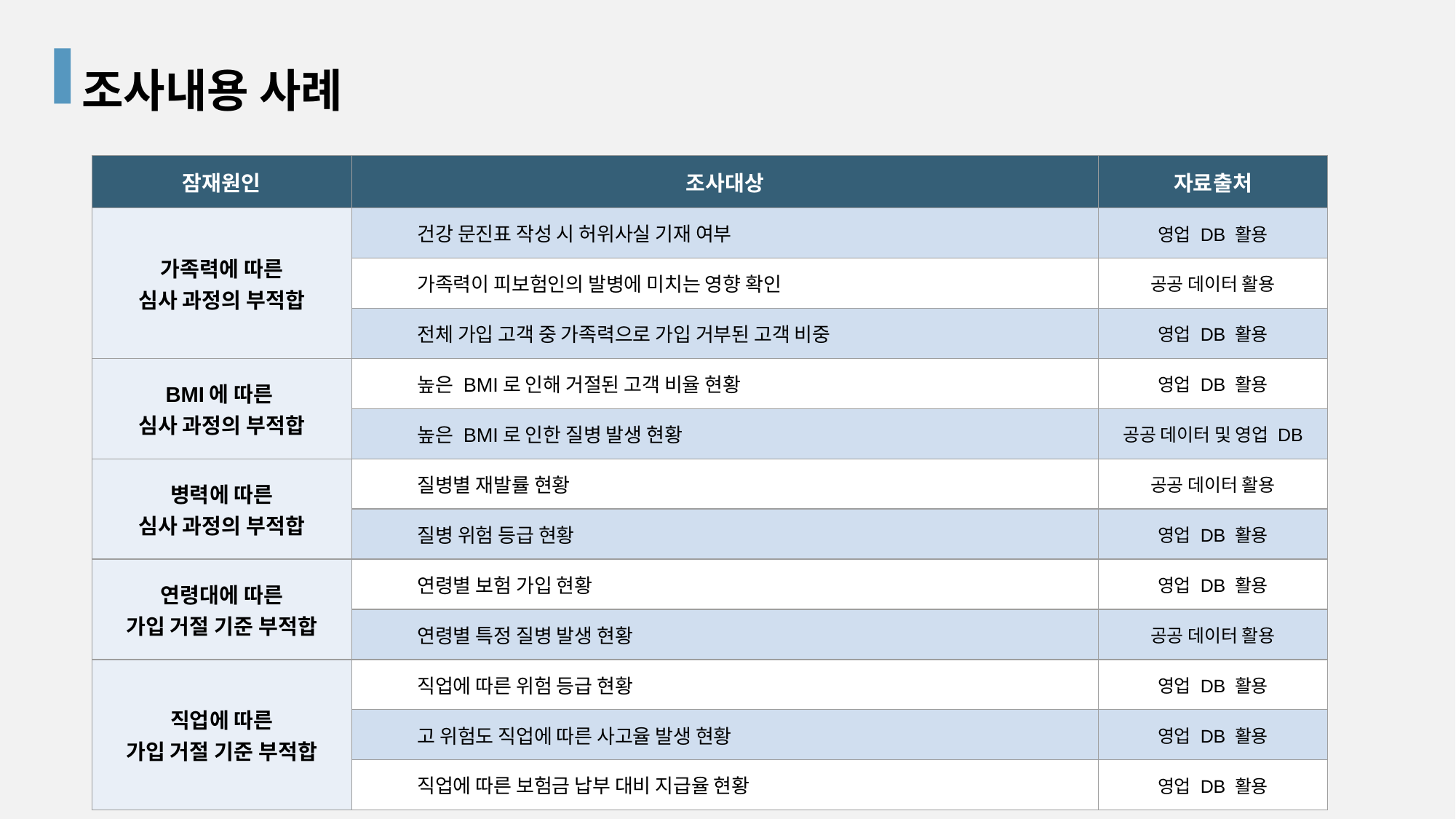

조사내용 사례

| 잠재원인 | 조사대상 |  |  |  | 자료출처 |
| --- | --- | --- | --- | --- | --- |
| 가족력에 따른 심사 과정의 부적합 | 건강 문진표 작성 시 허위사실 기재 여부 |  |  |  | 영업 DB 활용 |
|  | 가족력이 피보험인의 발병에 미치는 영향 확인 |  |  |  | 공공 데이터 활용 |
|  | 전체 가입 고객 중 가족력으로 가입 거부된 고객 비중 |  |  |  | 영업 DB 활용 |
| BMI에 따른 심사 과정의 부적합 | 높은 BMI로 인해 거절된 고객 비율 현황 |  |  |  | 영업 DB 활용 |
|  | 높은 BMI로 인한 질병 발생 현황 |  |  |  | 공공 데이터 및 영업 DB |
| 병력에 따른 심사 과정의 부적합 | 질병별 재발률 현황 |  |  |  | 공공 데이터 활용 |
|  | 질병 위험 등급 현황 |  |  |  | 영업 DB 활용 |
| 연령대에 따른 가입 거절 기준 부적합 | 연령별 보험 가입 현황 |  |  |  | 영업 DB 활용 |
|  | 연령별 특정 질병 발생 현황 |  |  |  | 공공 데이터 활용 |
| 직업에 따른 가입 거절 기준 부적합 | 직업에 따른 위험 등급 현황 |  |  |  | 영업 DB 활용 |
|  | 고 위험도 직업에 따른 사고율 발생 현황 |  |  |  | 영업 DB 활용 |
|  | 직업에 따른 보험금 납부 대비 지급율 현황 |  |  |  | 영업 DB 활용 |